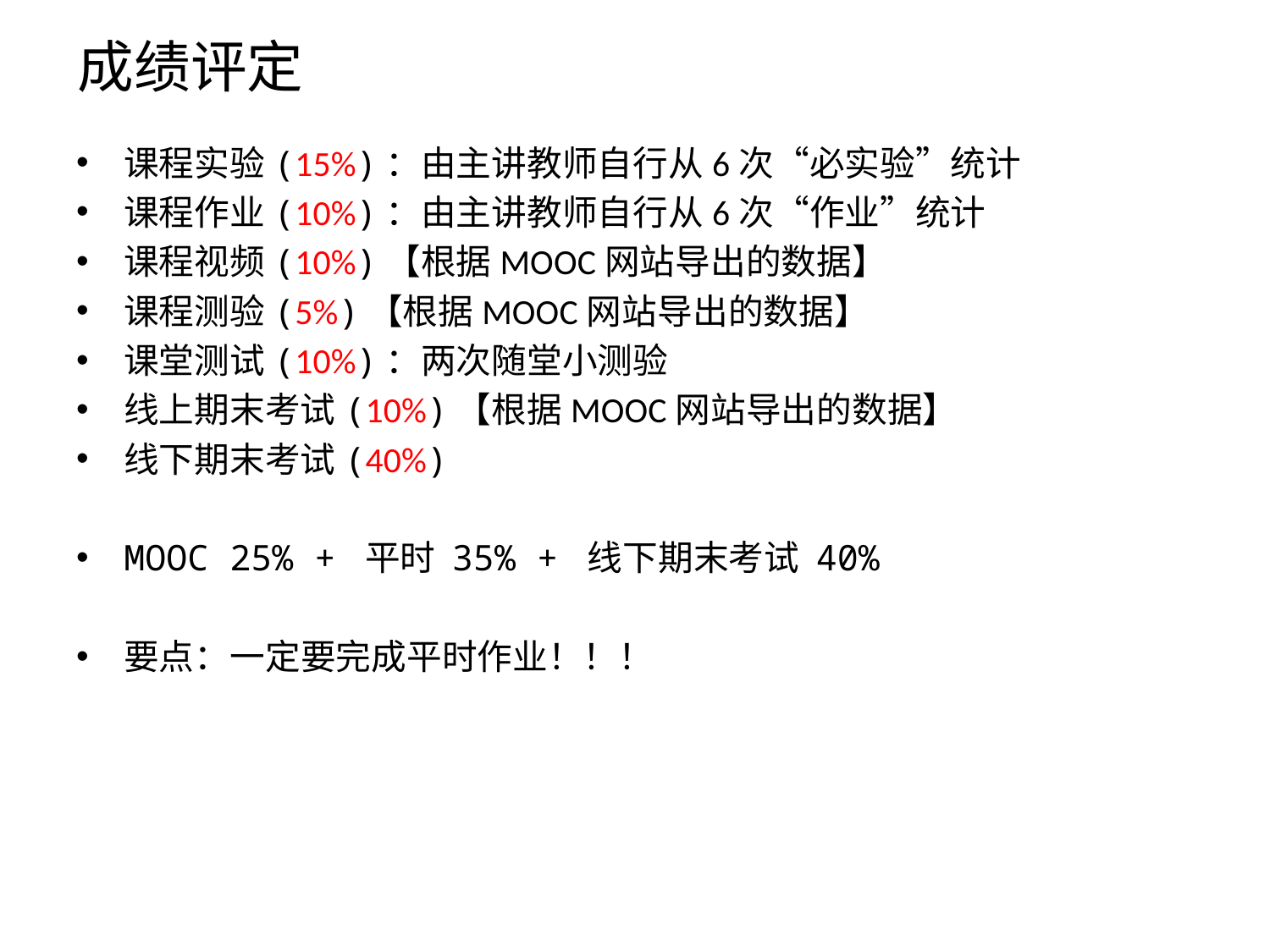

# 成绩评定
课程实验(15%)：由主讲教师自行从6次“必实验”统计
课程作业(10%)：由主讲教师自行从6次“作业”统计
课程视频(10%)【根据MOOC网站导出的数据】
课程测验(5%)【根据MOOC网站导出的数据】
课堂测试(10%)：两次随堂小测验
线上期末考试(10%)【根据MOOC网站导出的数据】
线下期末考试(40%)

MOOC 25% + 平时 35% + 线下期末考试 40%

要点：一定要完成平时作业！！！

18